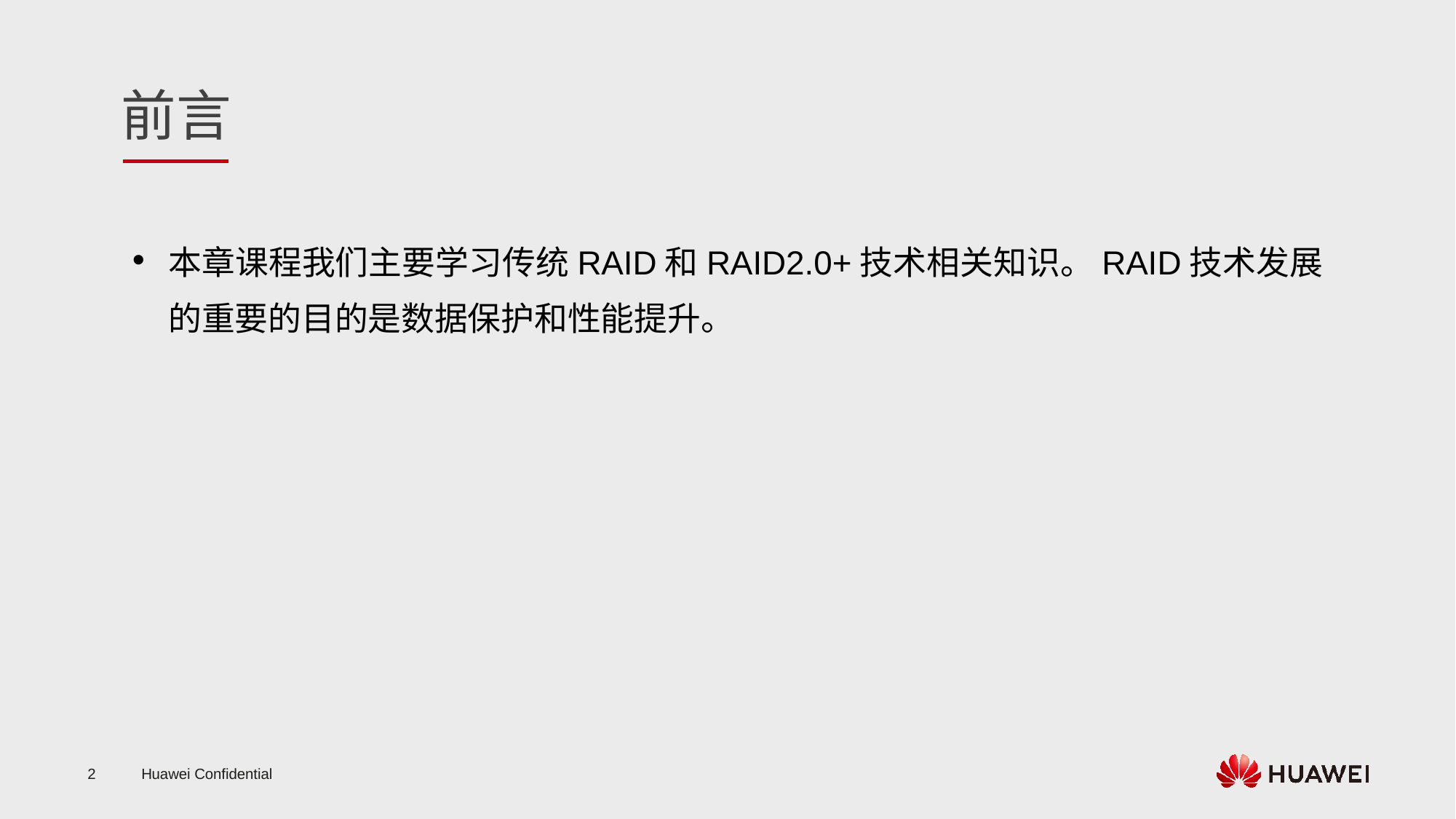

本章课程我们主要学习传统RAID和RAID2.0+技术相关知识。RAID技术发展的重要的目的是数据保护和性能提升。